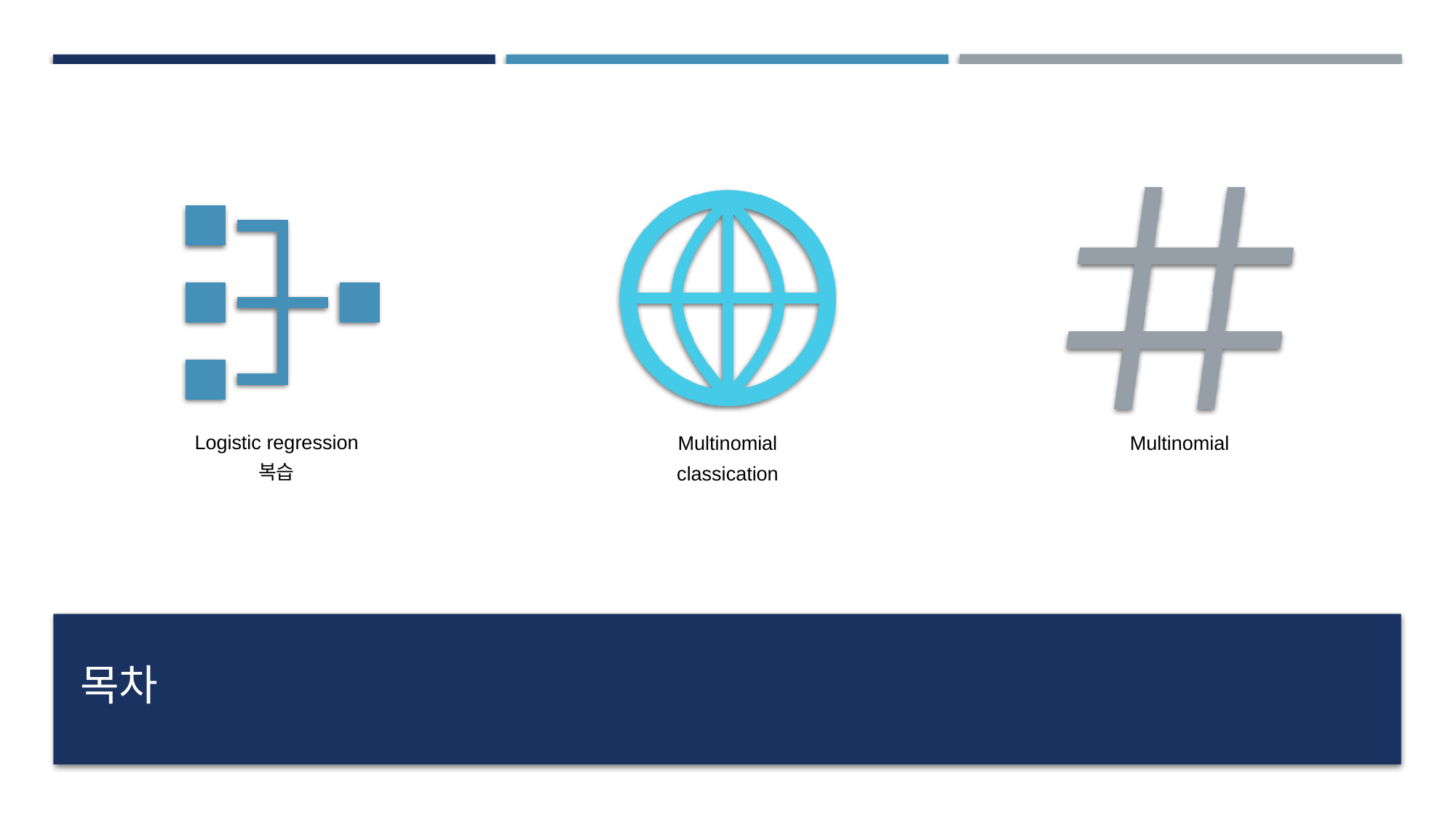

Logistic regression
복습
Multinomial
classication
Multinomial

# 목차